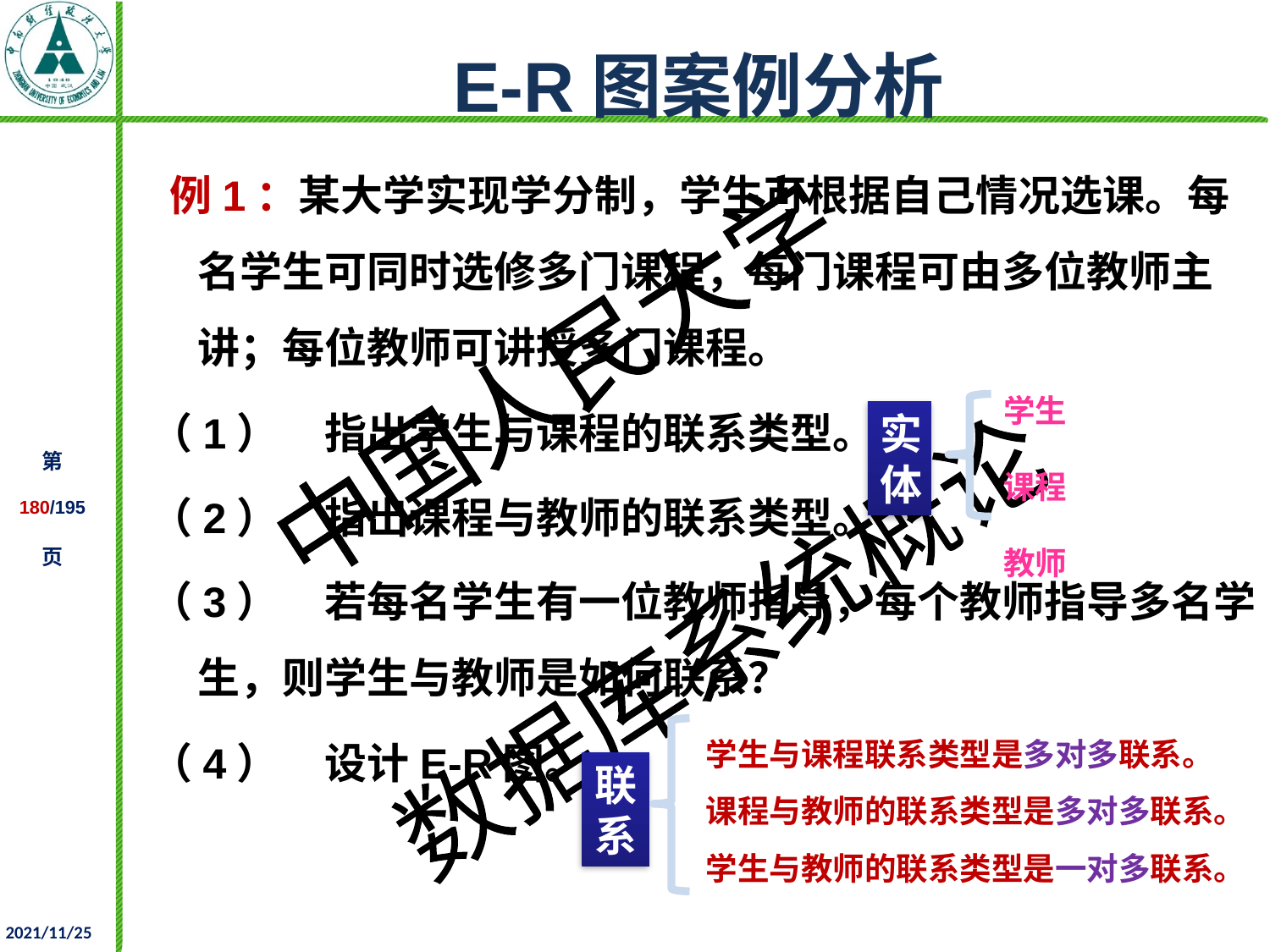

# E-R图案例分析
  例1：某大学实现学分制，学生可根据自己情况选课。每名学生可同时选修多门课程，每门课程可由多位教师主讲；每位教师可讲授多门课程。
（1）	指出学生与课程的联系类型。
（2）	指出课程与教师的联系类型。
（3）	若每名学生有一位教师指导，每个教师指导多名学生，则学生与教师是如何联系？
（4）	设计E-R图。
学生               课程               教师

实体
学生与课程联系类型是多对多联系。
课程与教师的联系类型是多对多联系。
学生与教师的联系类型是一对多联系。

联系
2021/11/25